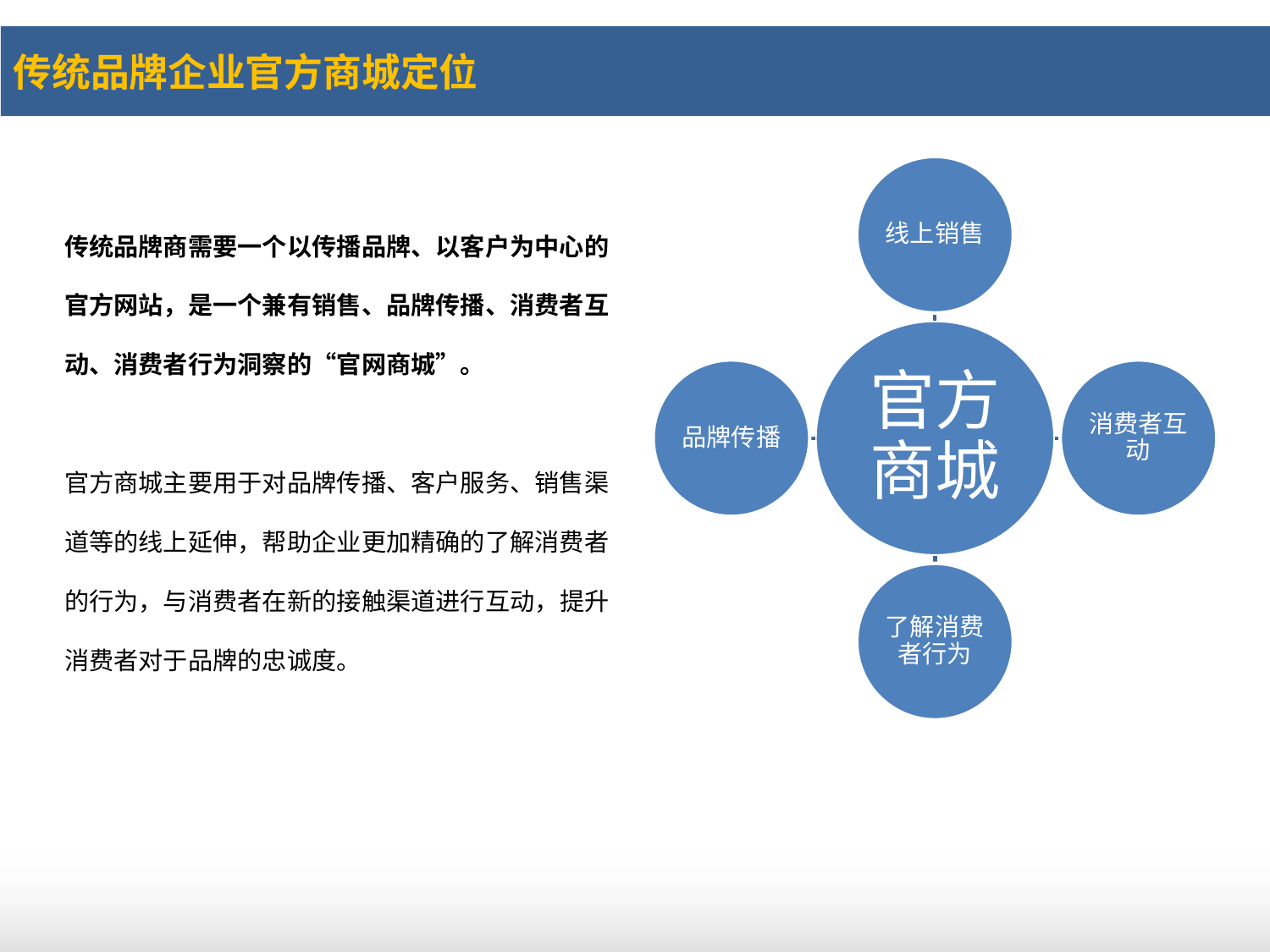

传统品牌企业官方商城定位
官方商城

线上销售

消费者互动

了解消费者行为

品牌传播
传统品牌商需要一个以传播品牌、以客户为中心的官方网站，是一个兼有销售、品牌传播、消费者互动、消费者行为洞察的“官网商城”。

官方商城主要用于对品牌传播、客户服务、销售渠道等的线上延伸，帮助企业更加精确的了解消费者的行为，与消费者在新的接触渠道进行互动，提升消费者对于品牌的忠诚度。